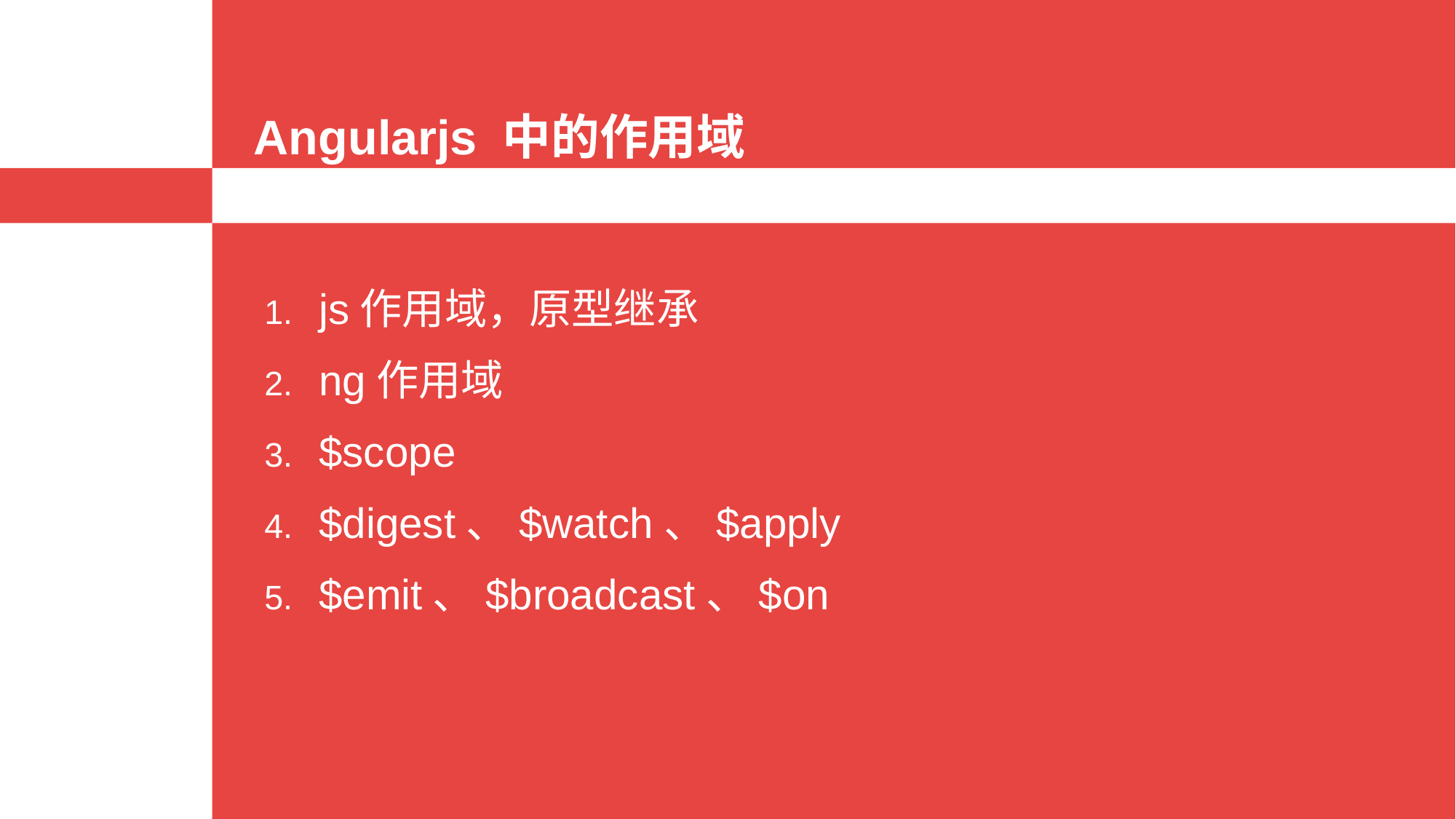

# Angularjs 中的作用域
js作用域，原型继承
ng作用域
$scope
$digest、$watch、$apply
$emit、$broadcast、$on